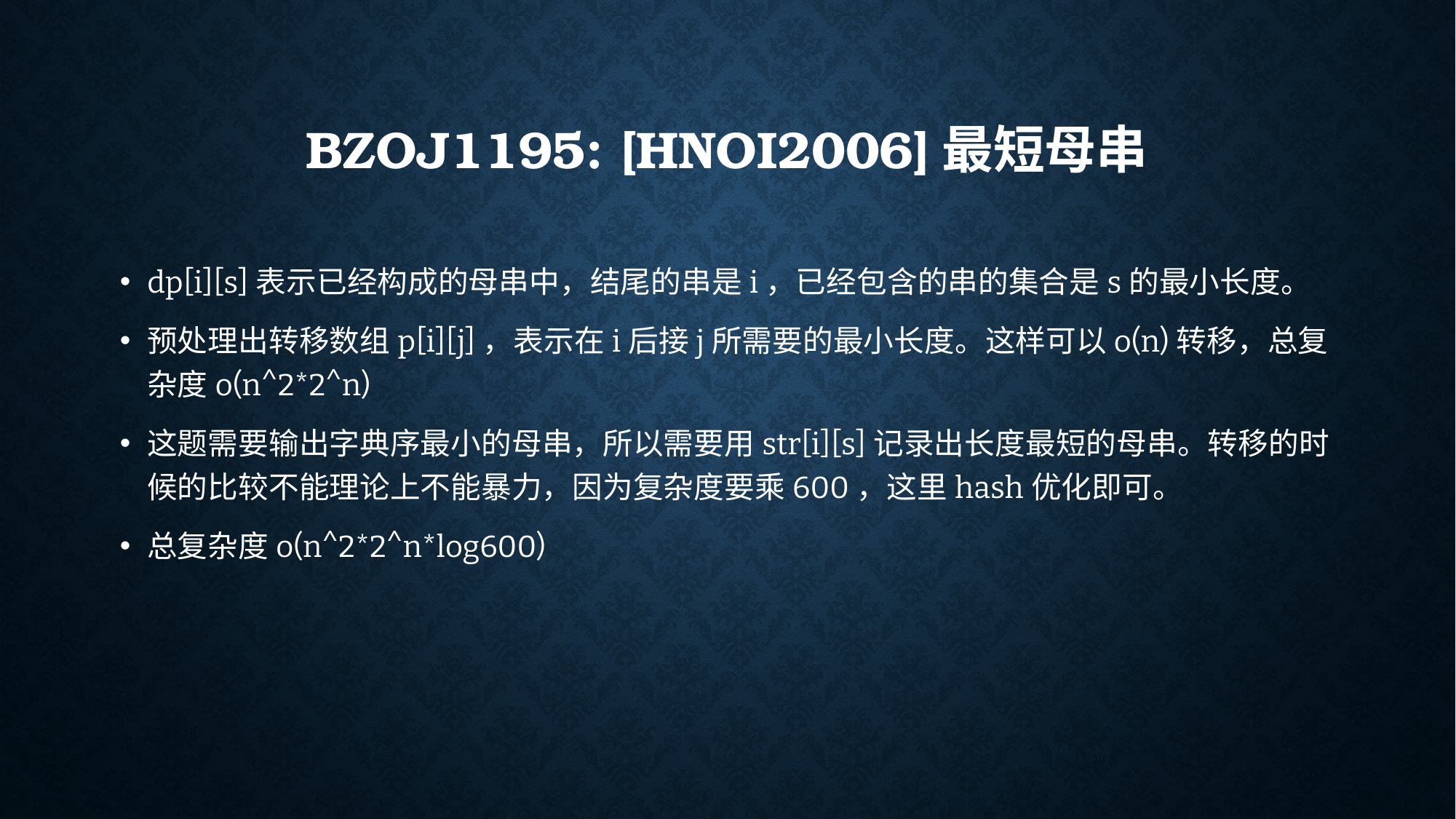

# BZOJ1195: [HNOI2006]最短母串
dp[i][s]表示已经构成的母串中，结尾的串是i，已经包含的串的集合是s的最小长度。
预处理出转移数组p[i][j]，表示在i后接j所需要的最小长度。这样可以o(n)转移，总复杂度o(n^2*2^n)
这题需要输出字典序最小的母串，所以需要用str[i][s]记录出长度最短的母串。转移的时候的比较不能理论上不能暴力，因为复杂度要乘600，这里hash优化即可。
总复杂度o(n^2*2^n*log600)